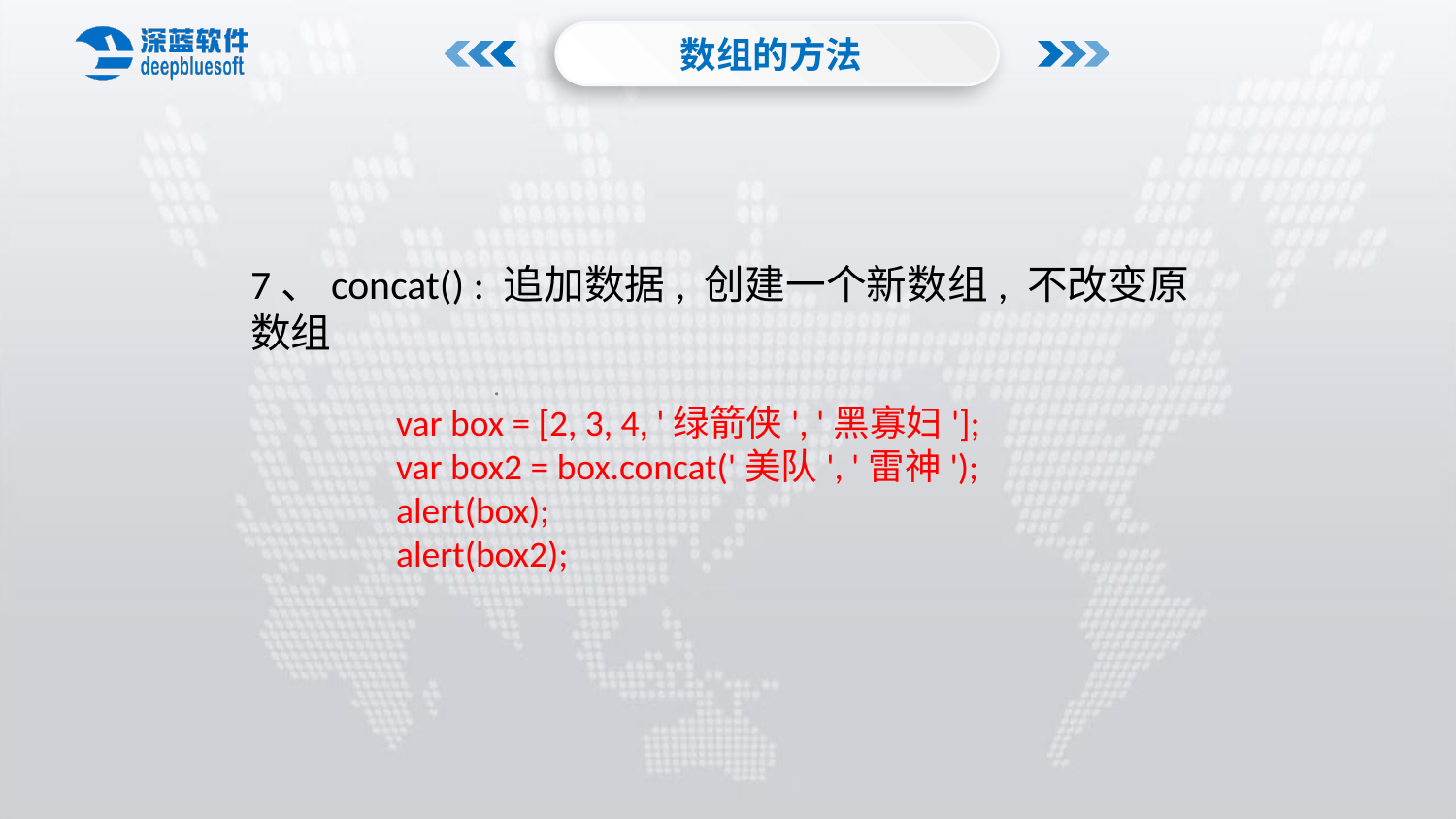

数组的方法

7、concat() : 追加数据, 创建一个新数组, 不改变原数组

	var box = [2, 3, 4, '绿箭侠', '黑寡妇'];
	var box2 = box.concat('美队', '雷神');
	alert(box);
	alert(box2);